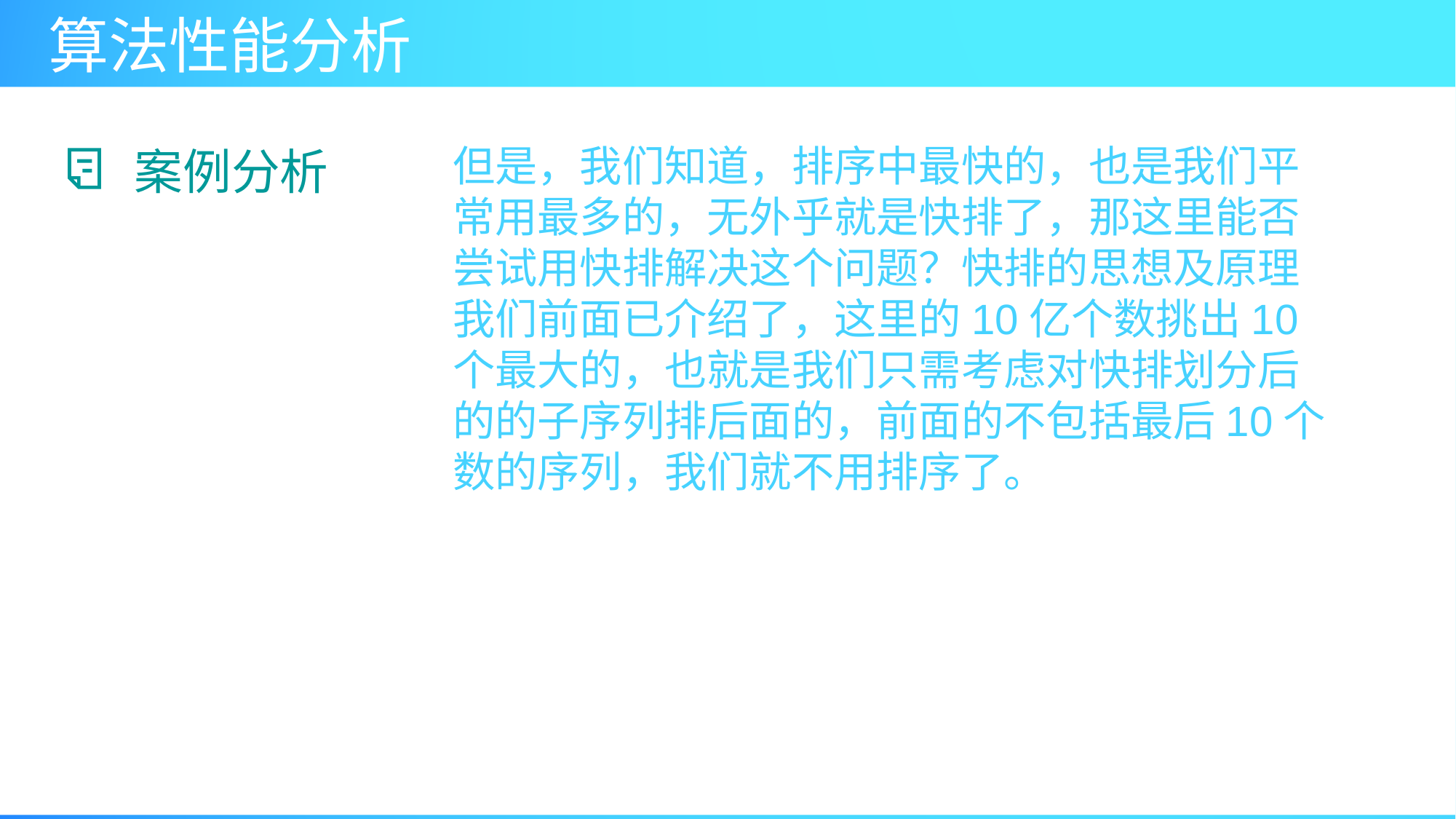

案例分析
但是，我们知道，排序中最快的，也是我们平常用最多的，无外乎就是快排了，那这里能否尝试用快排解决这个问题？快排的思想及原理我们前面已介绍了，这里的10亿个数挑出10个最大的，也就是我们只需考虑对快排划分后的的子序列排后面的，前面的不包括最后10个数的序列，我们就不用排序了。